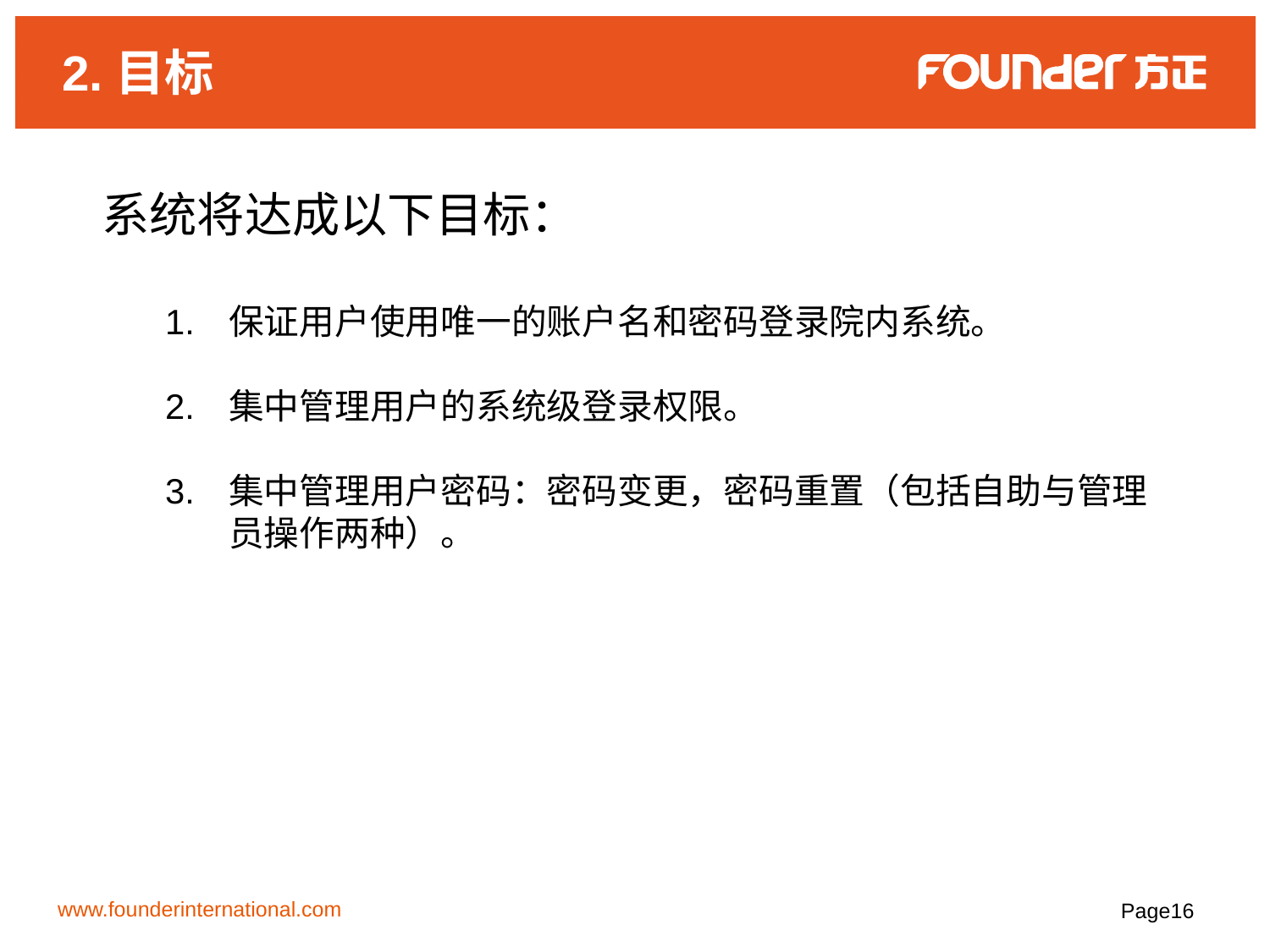

# 2.目标
系统将达成以下目标：

保证用户使用唯一的账户名和密码登录院内系统。

集中管理用户的系统级登录权限。

集中管理用户密码：密码变更，密码重置（包括自助与管理员操作两种）。

www.founderinternational.com
Page16